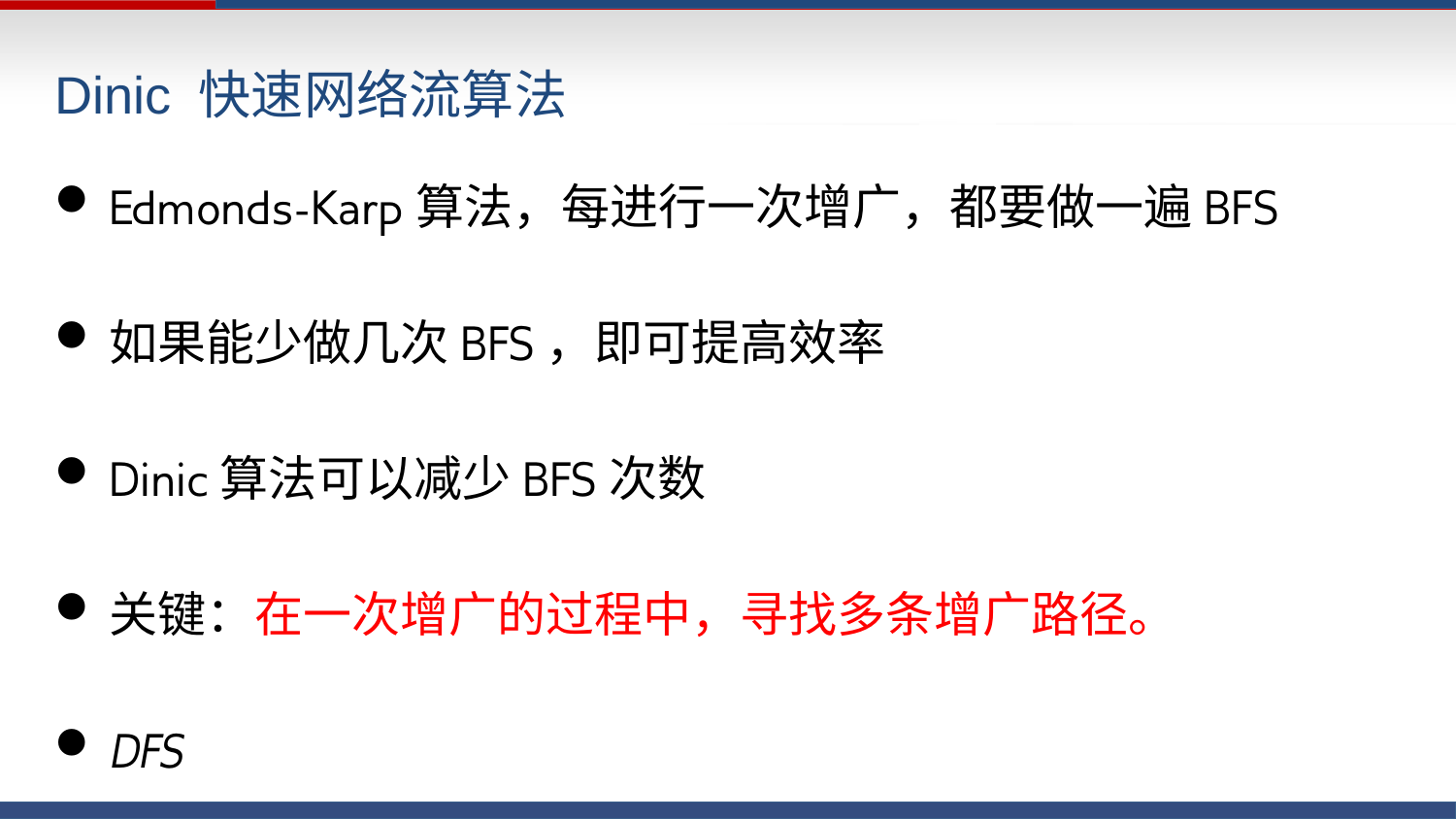

Dinic 快速网络流算法
Edmonds-Karp算法，每进行一次增广，都要做一遍BFS

如果能少做几次BFS，即可提高效率

Dinic算法可以减少BFS次数

关键：在一次增广的过程中，寻找多条增广路径。

DFS